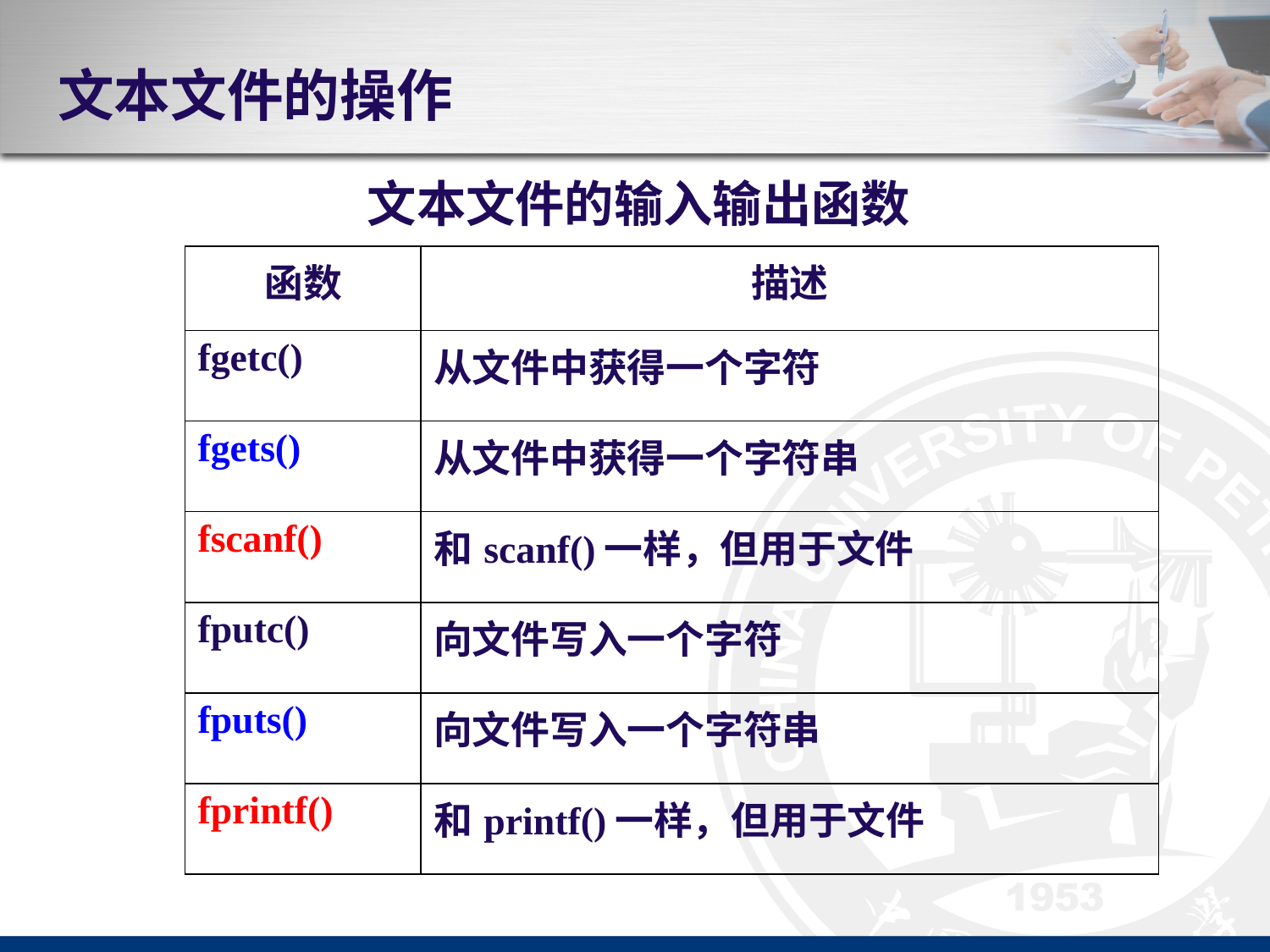

# 文本文件的操作
文本文件的输入输出函数
| 函数 | 描述 |
| --- | --- |
| fgetc() | 从文件中获得一个字符 |
| fgets() | 从文件中获得一个字符串 |
| fscanf() | 和scanf()一样，但用于文件 |
| fputc() | 向文件写入一个字符 |
| fputs() | 向文件写入一个字符串 |
| fprintf() | 和printf()一样，但用于文件 |